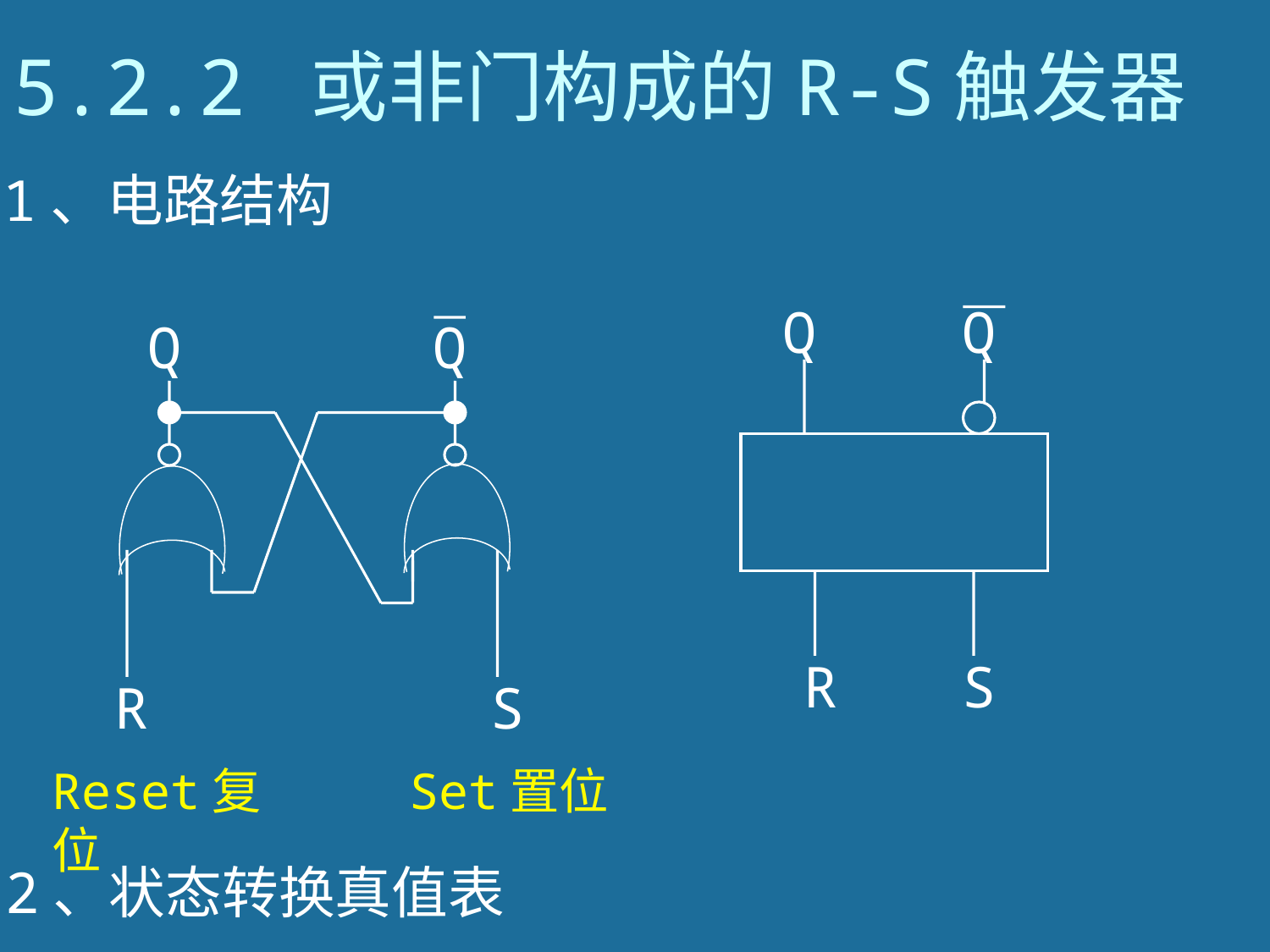

# 5.2.2 或非门构成的R-S触发器

1、电路结构
Q
Q

R
S
Q
Q

 R
 S

Reset复位
Set置位

2、状态转换真值表
26